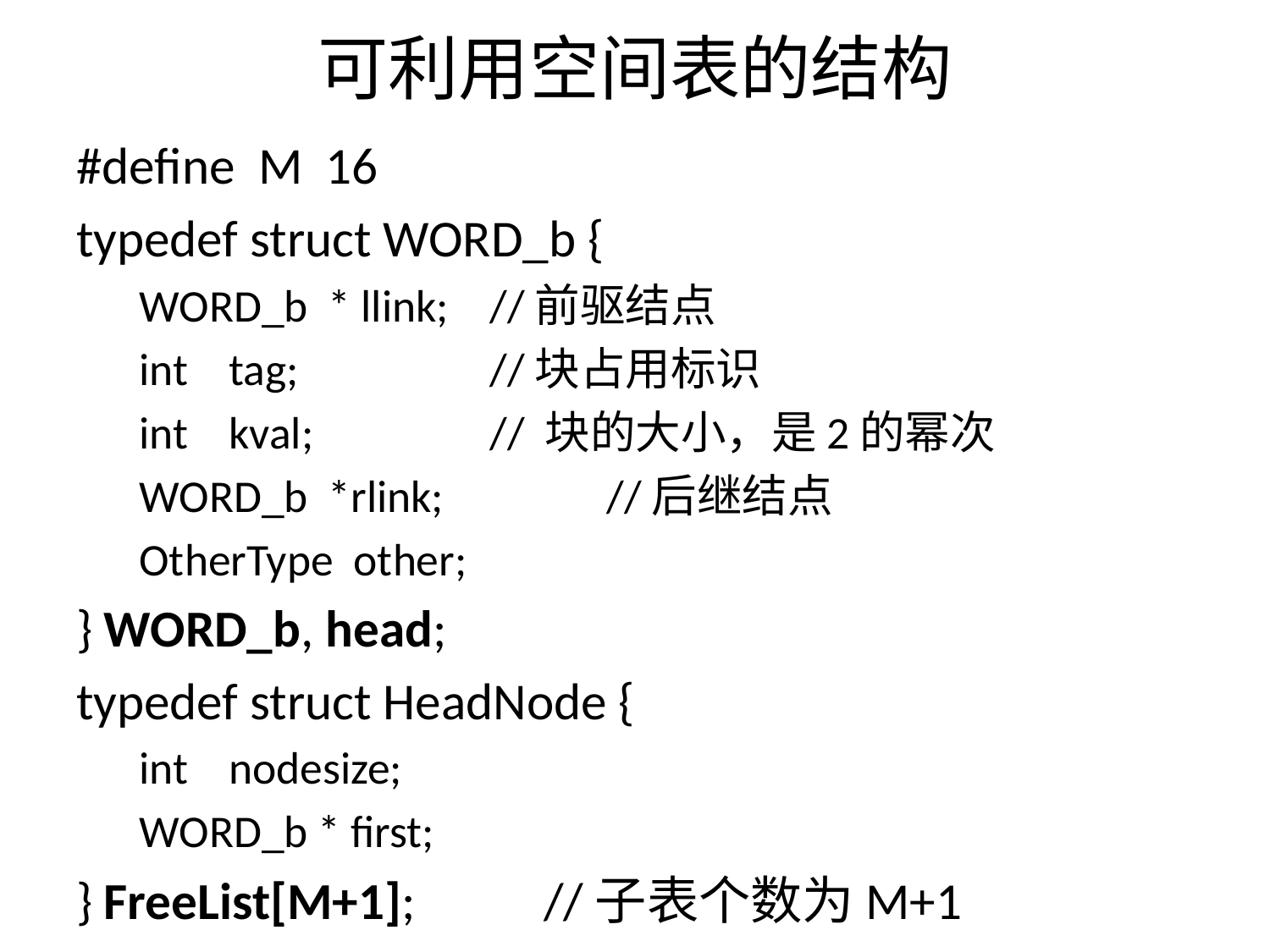

# 可利用空间表的结构
#define  M  16
typedef struct WORD_b {
WORD_b  * llink;    	//前驱结点
int    tag;        		//块占用标识
int    kval;      		// 块的大小，是2的幂次
WORD_b  *rlink;     	//后继结点
OtherType  other;
} WORD_b, head;
typedef struct HeadNode {
int    nodesize;
WORD_b * first;
} FreeList[M+1]; 	//子表个数为M+1